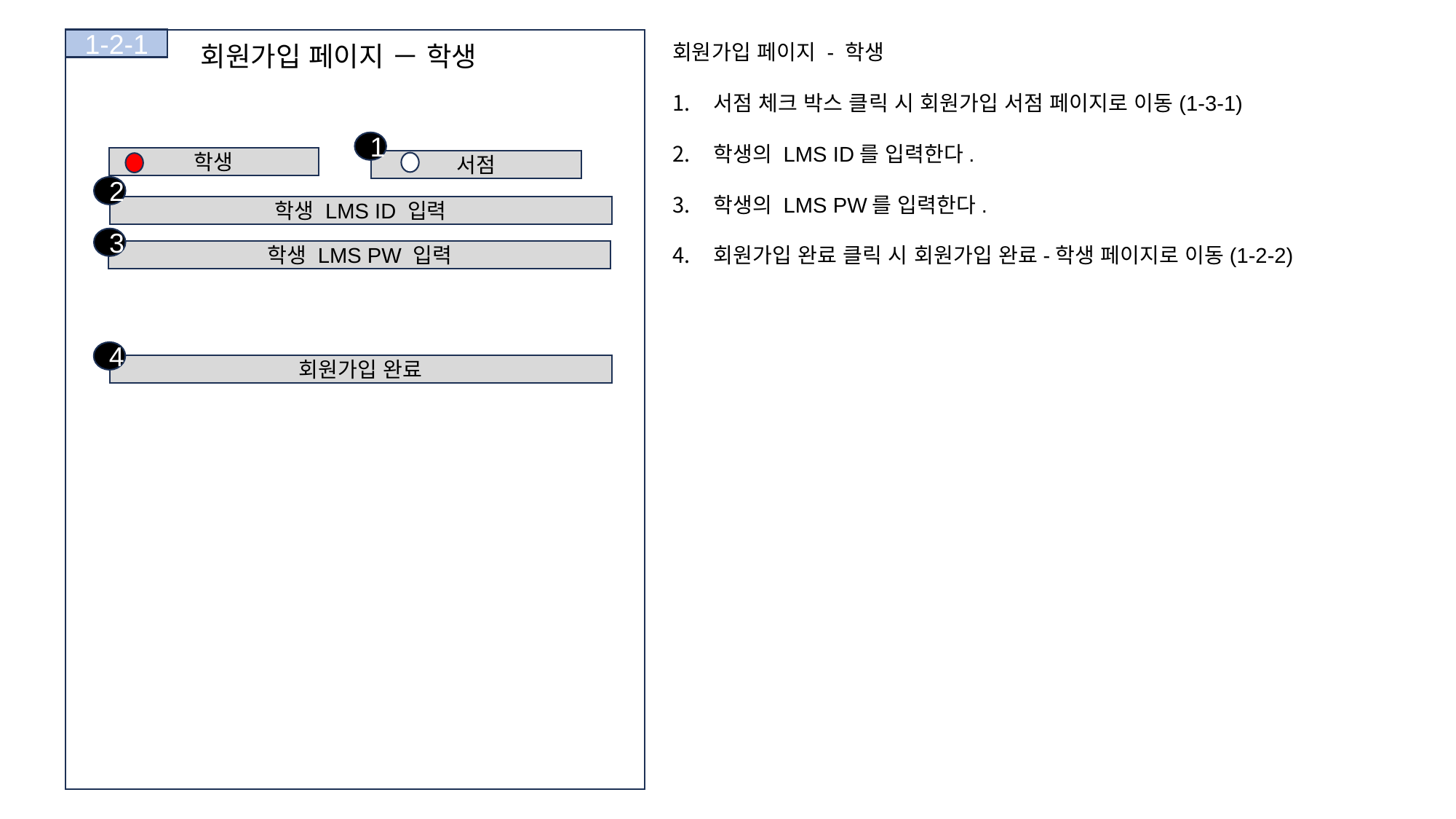

1-2-1

회원가입 페이지 - 학생

서점 체크 박스 클릭 시 회원가입 서점 페이지로 이동(1-3-1)

학생의 LMS ID를 입력한다.

학생의 LMS PW를 입력한다.

회원가입 완료 클릭 시 회원가입 완료-학생 페이지로 이동(1-2-2)
회원가입 페이지 － 학생
1
학생
서점

2
학생 LMS ID 입력
3
학생 LMS PW 입력
4
회원가입 완료